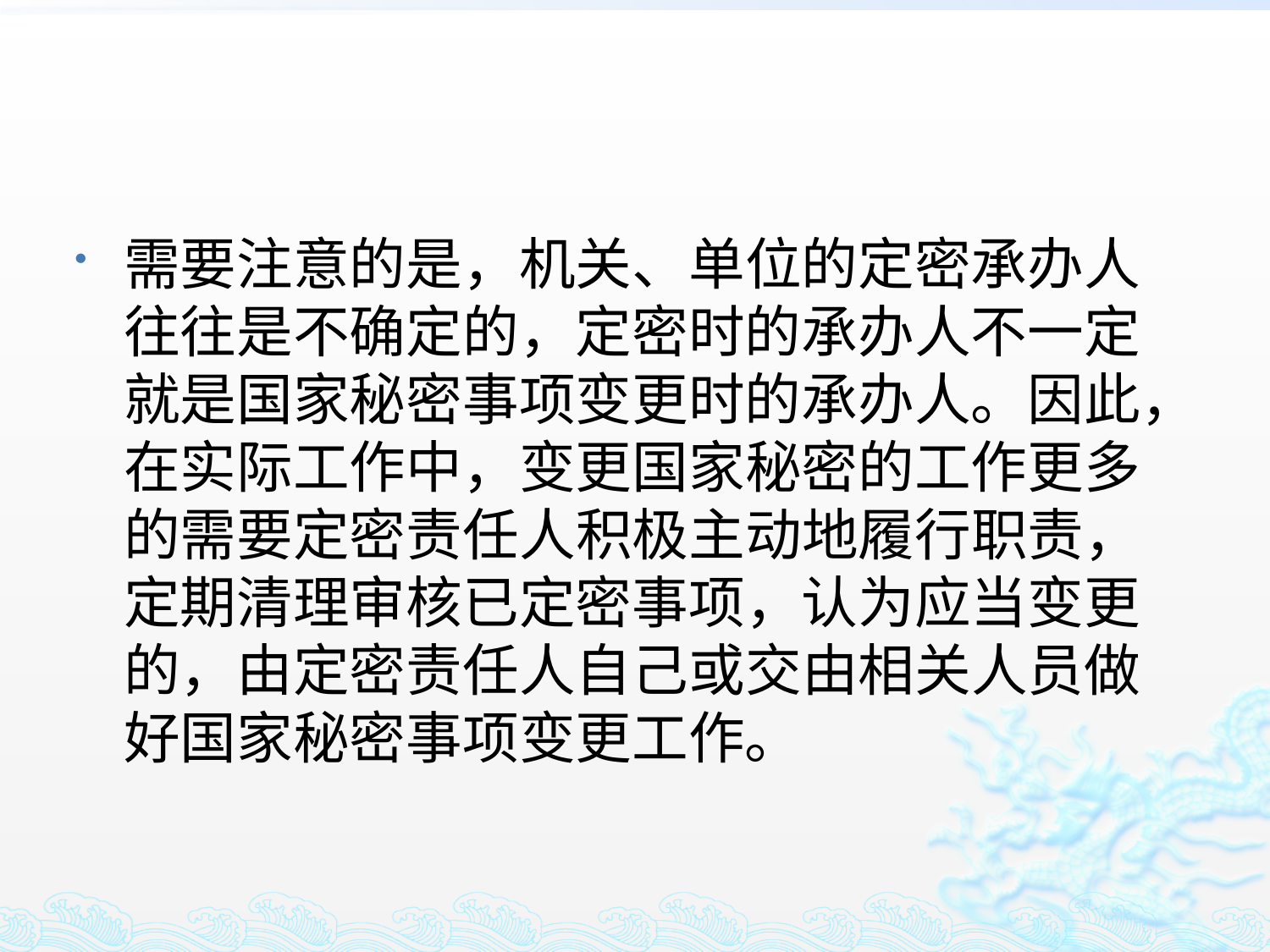

#
需要注意的是，机关、单位的定密承办人往往是不确定的，定密时的承办人不一定就是国家秘密事项变更时的承办人。因此，在实际工作中，变更国家秘密的工作更多的需要定密责任人积极主动地履行职责，定期清理审核已定密事项，认为应当变更的，由定密责任人自己或交由相关人员做好国家秘密事项变更工作。